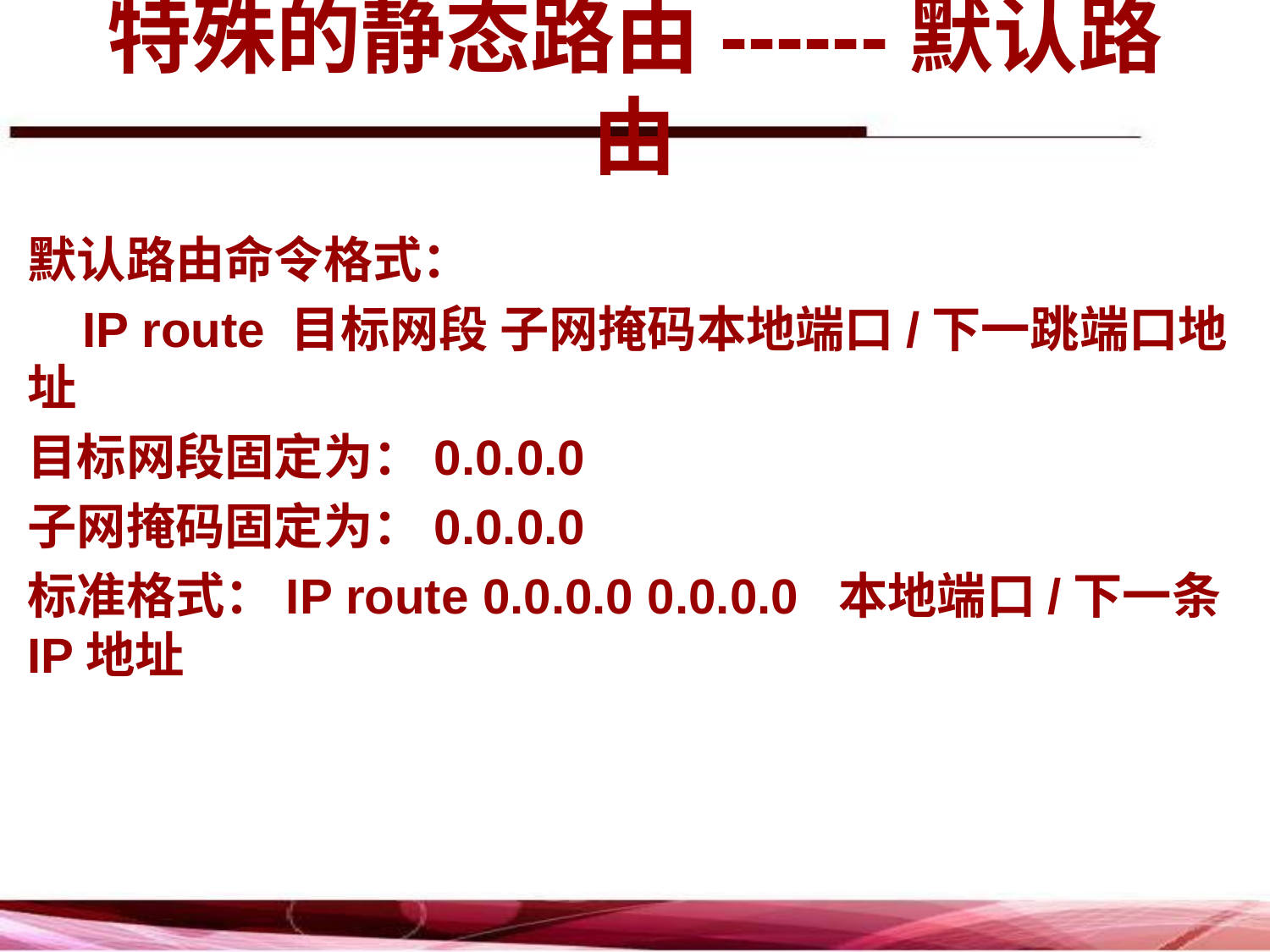

# 特殊的静态路由------默认路由
默认路由命令格式：
    IP route 目标网段 子网掩码本地端口/下一跳端口地址
目标网段固定为：0.0.0.0
子网掩码固定为：0.0.0.0
标准格式：IP route 0.0.0.0 0.0.0.0  本地端口/下一条  IP地址